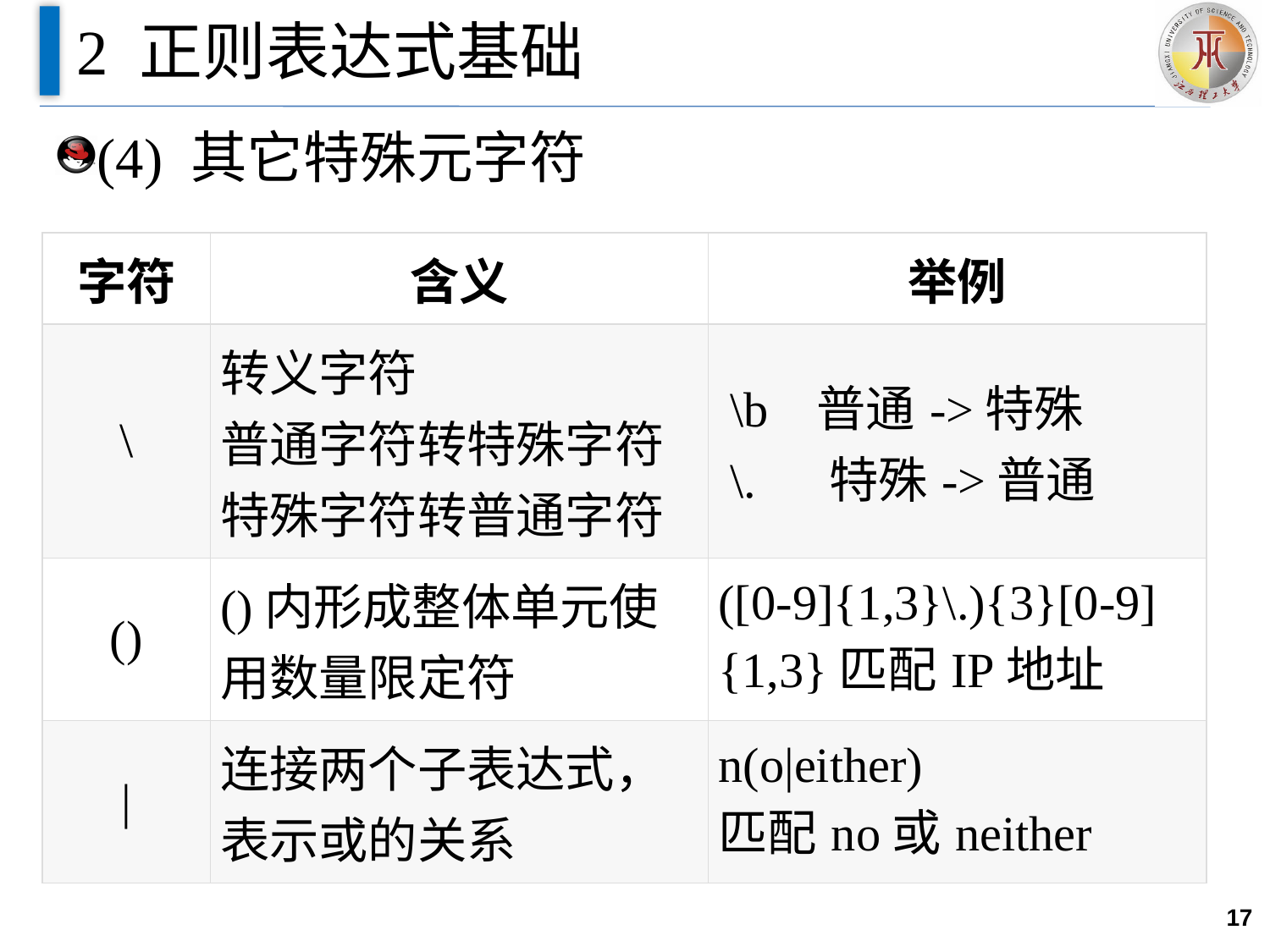

# 2 正则表达式基础
(4) 其它特殊元字符
| 字符 | 含义 | 举例 |
| --- | --- | --- |
| \ | 转义字符 普通字符转特殊字符 特殊字符转普通字符 | \b 普通->特殊 \. 特殊->普通 |
| () | ()内形成整体单元使用数量限定符 | ([0-9]{1,3}\.){3}[0-9]{1,3}匹配IP地址 |
| | | 连接两个子表达式，表示或的关系 | n(o|either) 匹配no或neither |
17